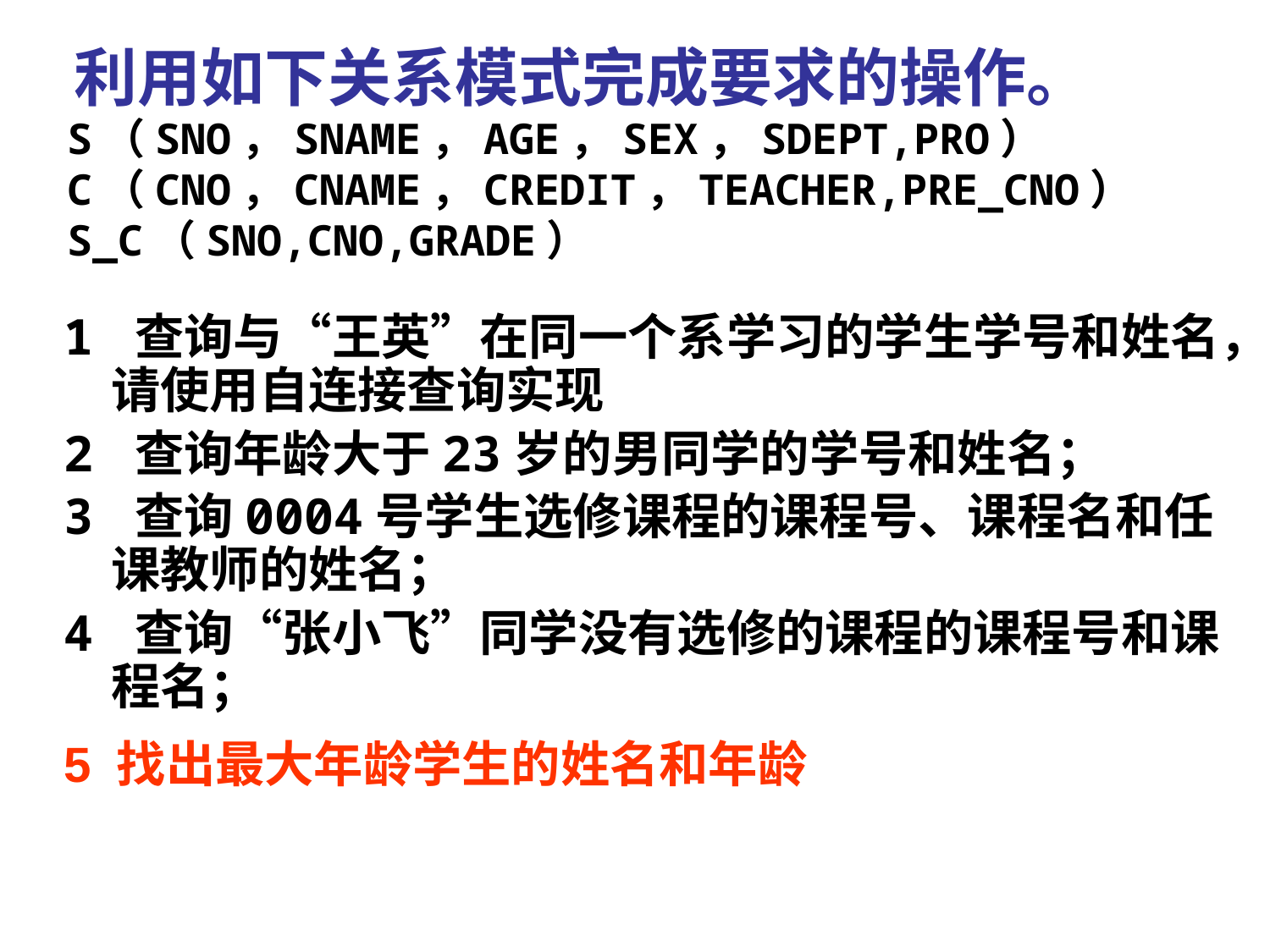

利用如下关系模式完成要求的操作。
# S（SNO，SNAME，AGE，SEX，SDEPT,PRO） C（CNO，CNAME，CREDIT，TEACHER,PRE_CNO） S_C（SNO,CNO,GRADE）
1 查询与“王英”在同一个系学习的学生学号和姓名，请使用自连接查询实现
2 查询年龄大于23岁的男同学的学号和姓名；
3 查询0004号学生选修课程的课程号、课程名和任课教师的姓名；
4 查询“张小飞”同学没有选修的课程的课程号和课程名；
5 找出最大年龄学生的姓名和年龄